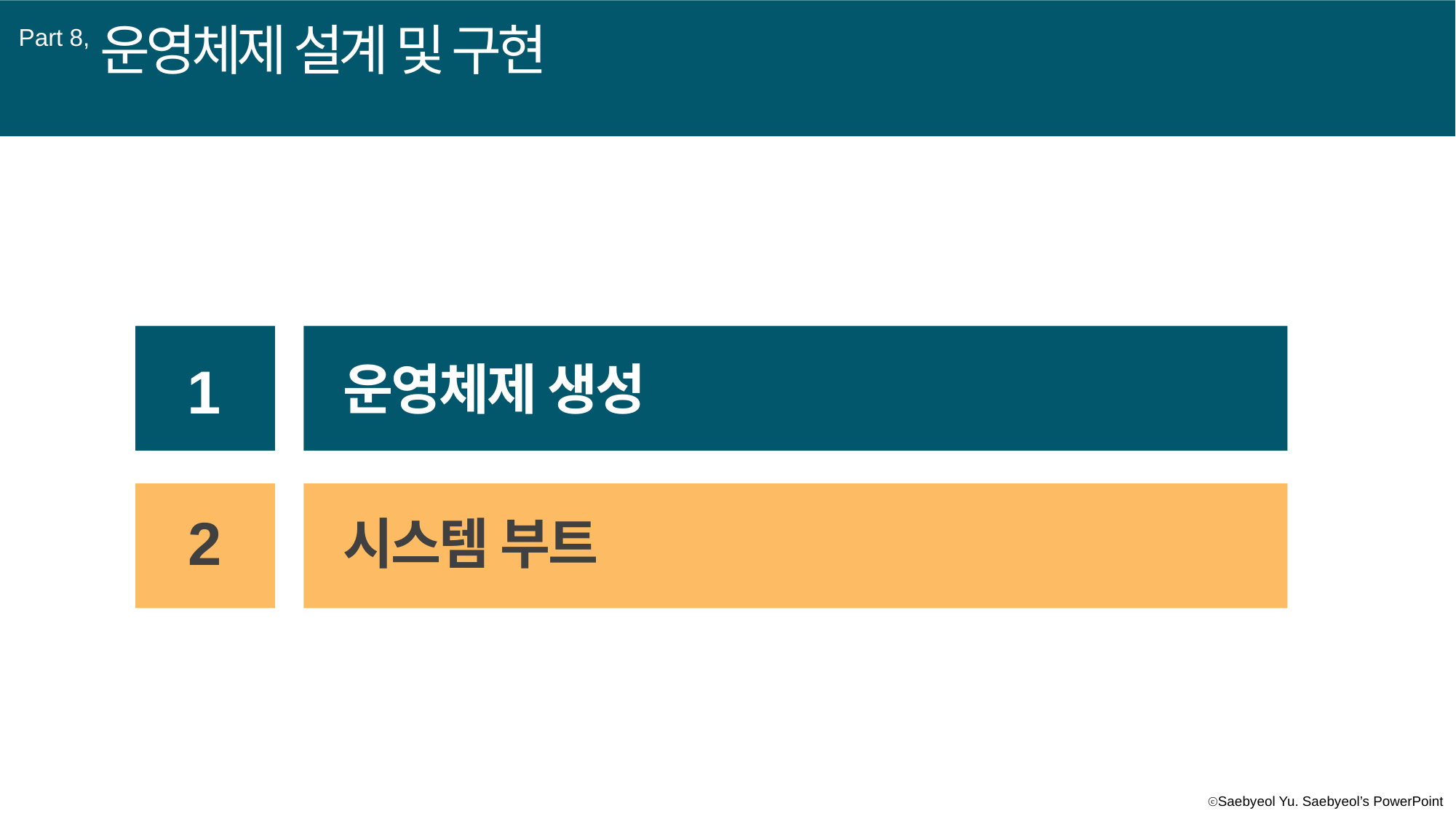

운영체제 설계 및 구현
Part 8,

1
운영체제 생성

2
시스템 부트